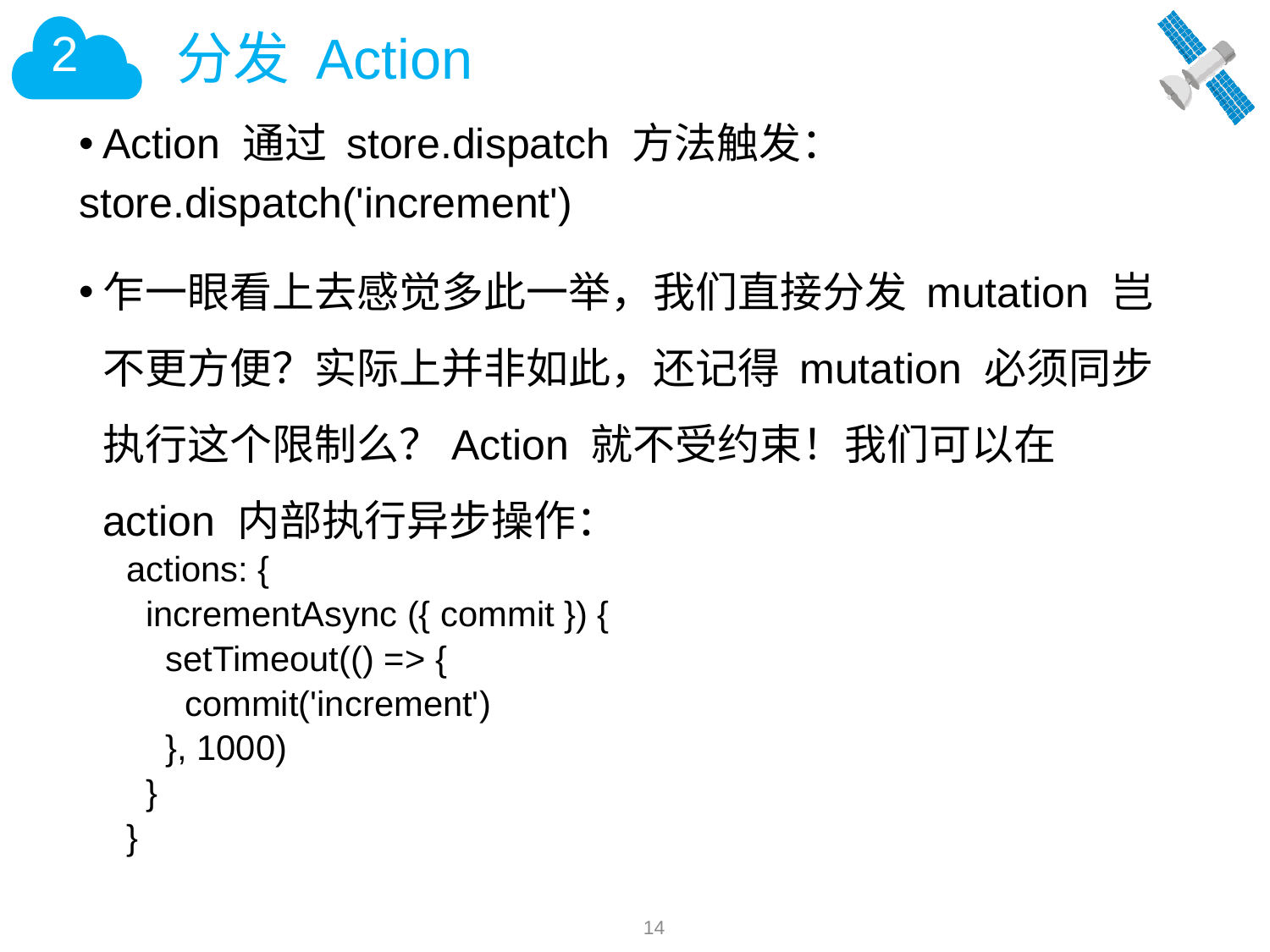

# 分发 Action
Action 通过 store.dispatch 方法触发：
store.dispatch('increment')
乍一眼看上去感觉多此一举，我们直接分发 mutation 岂不更方便？实际上并非如此，还记得 mutation 必须同步执行这个限制么？Action 就不受约束！我们可以在 action 内部执行异步操作：
actions: {
  incrementAsync ({ commit }) {
    setTimeout(() => {
      commit('increment')
    }, 1000)
  }
}
14